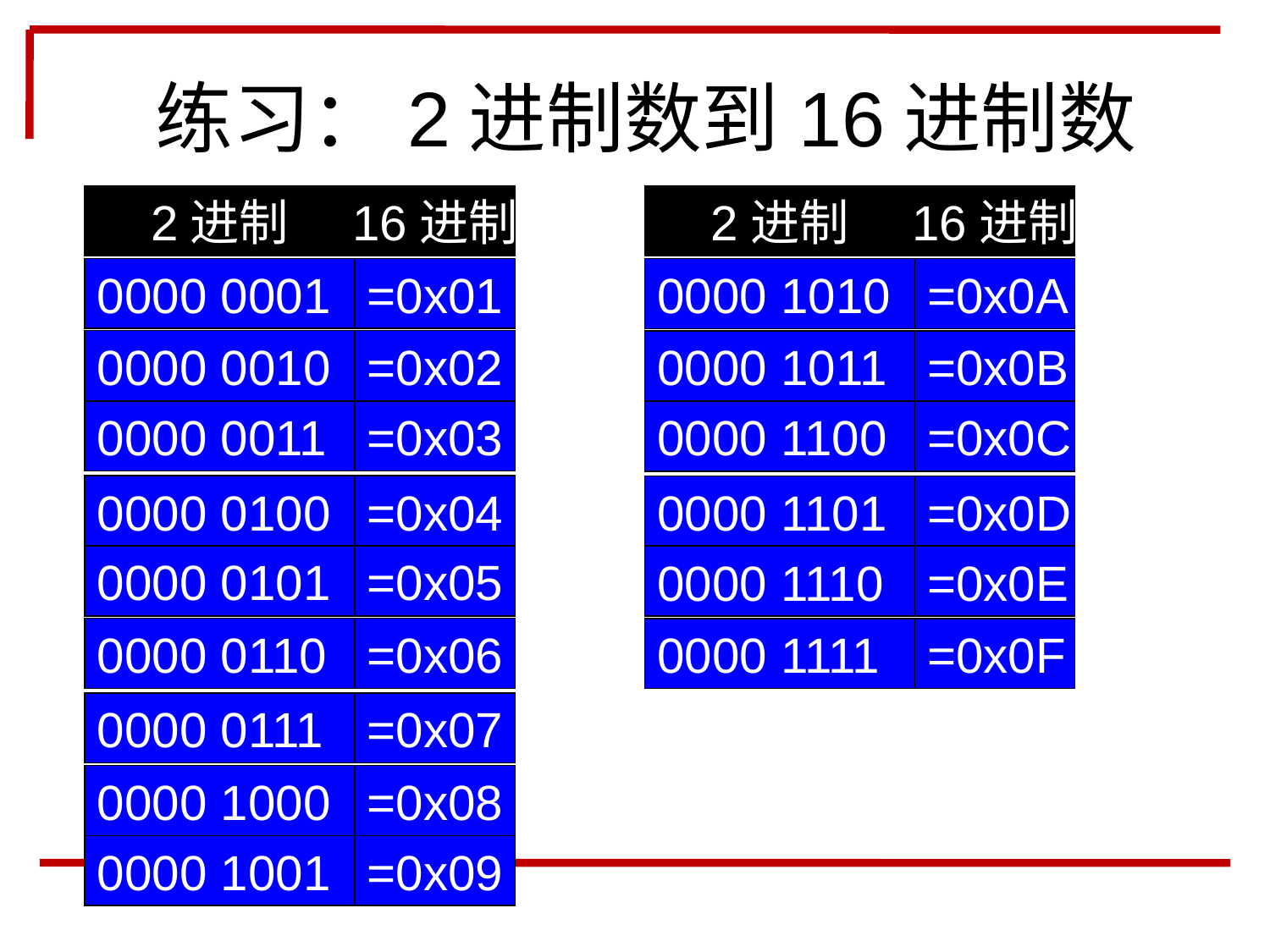

练习：2进制数到16进制数
2进制
16进制
2进制
16进制
0000 0001
=0x01
0000 1010
=0x0A
0000 0010
=0x02
0000 1011
=0x0B
0000 0011
=0x03
0000 1100
=0x0C
0000 0100
=0x04
0000 1101
=0x0D
0000 0101
=0x05
0000 1110
=0x0E
0000 0110
=0x06
0000 1111
=0x0F
0000 0111
=0x07
0000 1000
=0x08
0000 1001
=0x09